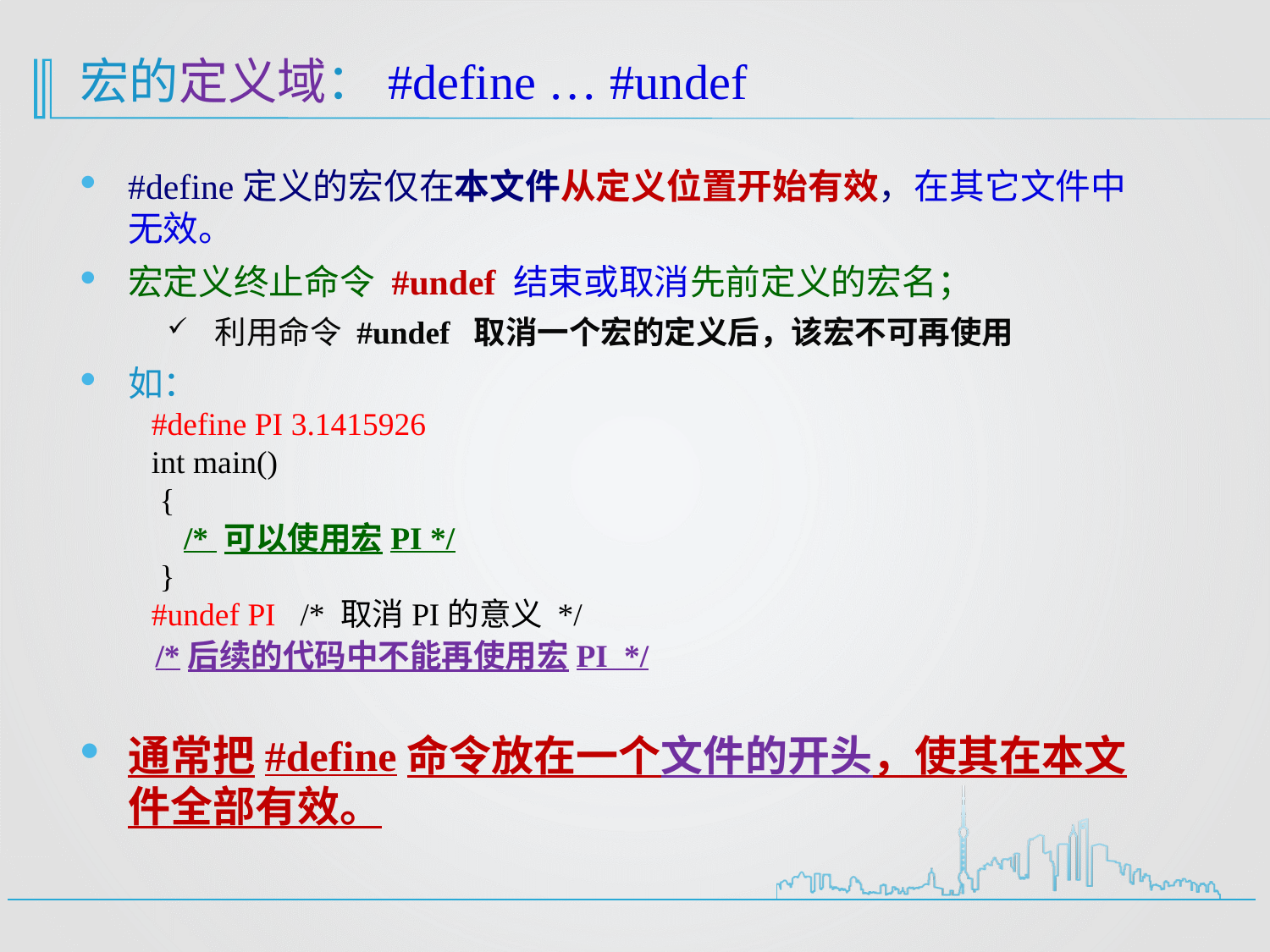

# 宏的定义域：#define … #undef
#define定义的宏仅在本文件从定义位置开始有效，在其它文件中无效。
宏定义终止命令 #undef 结束或取消先前定义的宏名；
利用命令 #undef  取消一个宏的定义后，该宏不可再使用
如：
#define PI 3.1415926
int main()
 {
    /* 可以使用宏PI */
 }
#undef PI   /* 取消PI的意义 */
    /*后续的代码中不能再使用宏PI  */

通常把#define命令放在一个文件的开头，使其在本文件全部有效。